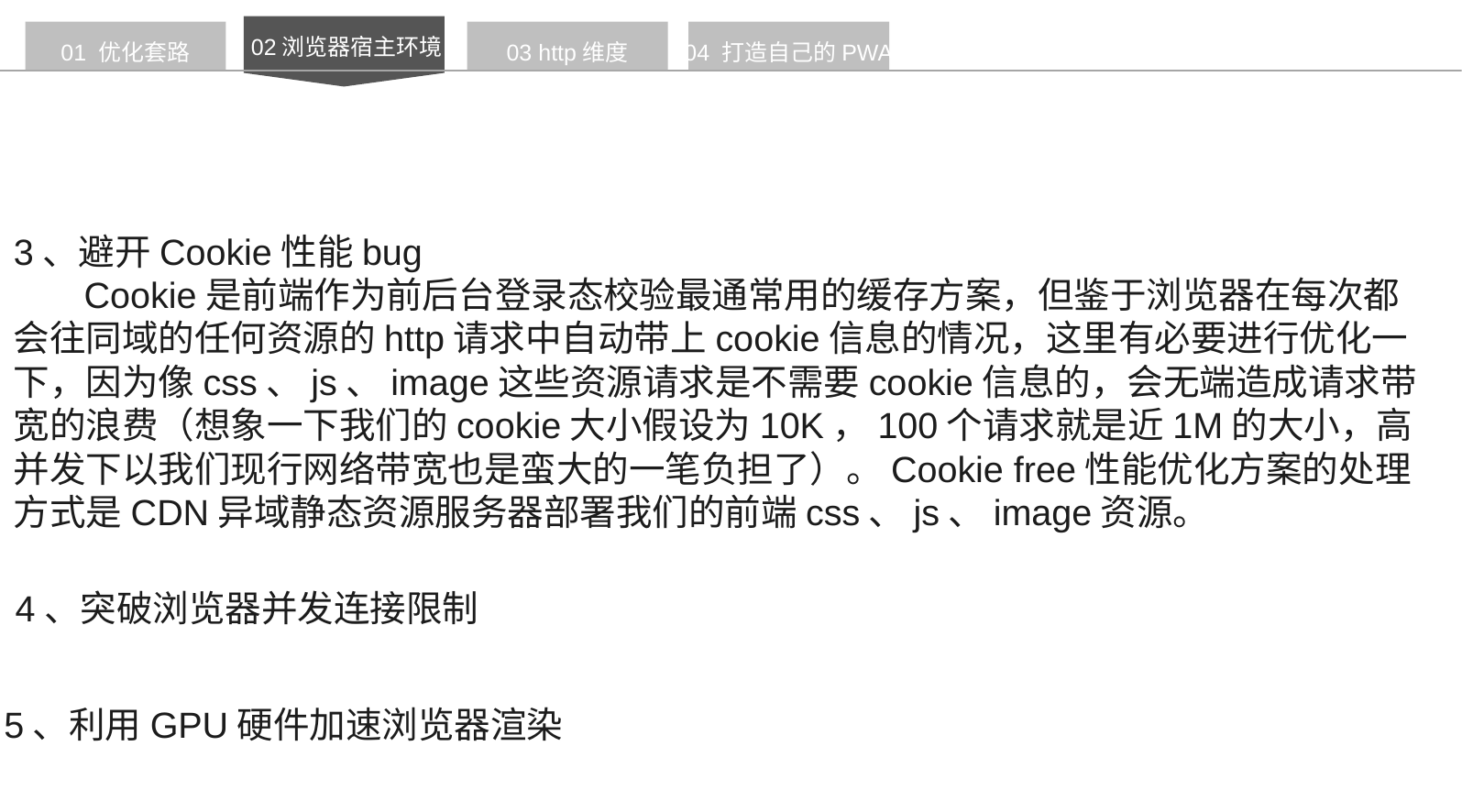

02浏览器宿主环境

01 优化套路

03 http维度

04 打造自己的PWA
3、避开Cookie性能bug
       Cookie是前端作为前后台登录态校验最通常用的缓存方案，但鉴于浏览器在每次都会往同域的任何资源的http请求中自动带上cookie信息的情况，这里有必要进行优化一下，因为像css、js、image这些资源请求是不需要cookie信息的，会无端造成请求带宽的浪费（想象一下我们的cookie大小假设为10K，100个请求就是近1M的大小，高并发下以我们现行网络带宽也是蛮大的一笔负担了）。Cookie free性能优化方案的处理方式是CDN异域静态资源服务器部署我们的前端css、js、image资源。
4、突破浏览器并发连接限制
5、利用GPU硬件加速浏览器渲染